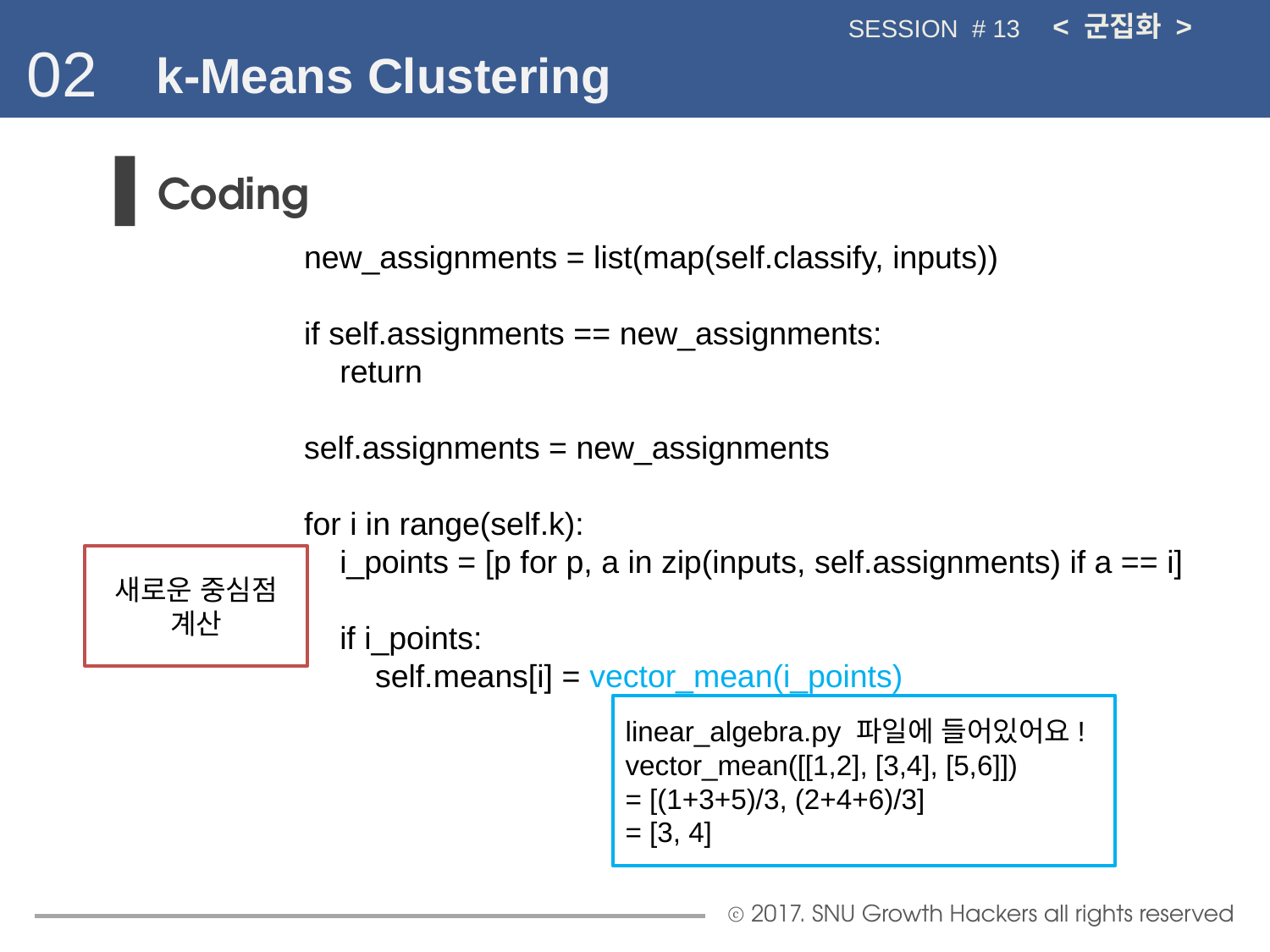

< 군집화 >
SESSION  # 13
02
k-Means Clustering

Coding
            new_assignments = list(map(self.classify, inputs))

            if self.assignments == new_assignments:
                return

            self.assignments = new_assignments

            for i in range(self.k):
                i_points = [p for p, a in zip(inputs, self.assignments) if a == i]

                if i_points:
                    self.means[i] = vector_mean(i_points)

새로운 중심점 계산
linear_algebra.py 파일에 들어있어요!
vector_mean([[1,2], [3,4], [5,6]])
= [(1+3+5)/3, (2+4+6)/3]
= [3, 4]
ⓒ 2017. SNU Growth Hackers all rights reserved